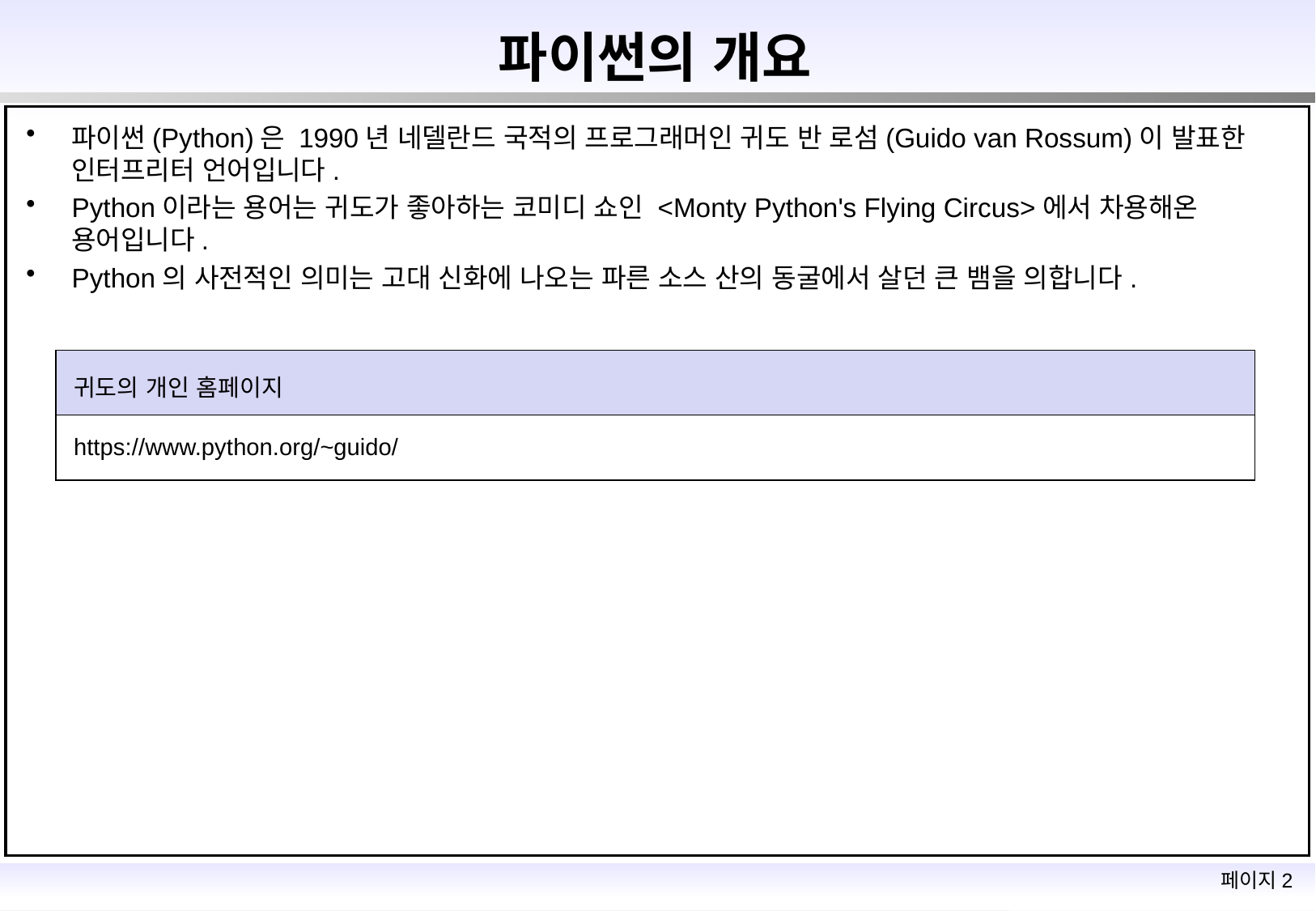

# 파이썬의 개요
파이썬(Python)은 1990년 네델란드 국적의 프로그래머인 귀도 반 로섬(Guido van Rossum)이 발표한 인터프리터 언어입니다.
Python이라는 용어는 귀도가 좋아하는 코미디 쇼인 <Monty Python's Flying Circus>에서 차용해온 용어입니다.
Python의 사전적인 의미는 고대 신화에 나오는 파른 소스 산의 동굴에서 살던 큰 뱀을 의합니다.
| 귀도의 개인 홈페이지 |
| --- |
| https://www.python.org/~guido/ |